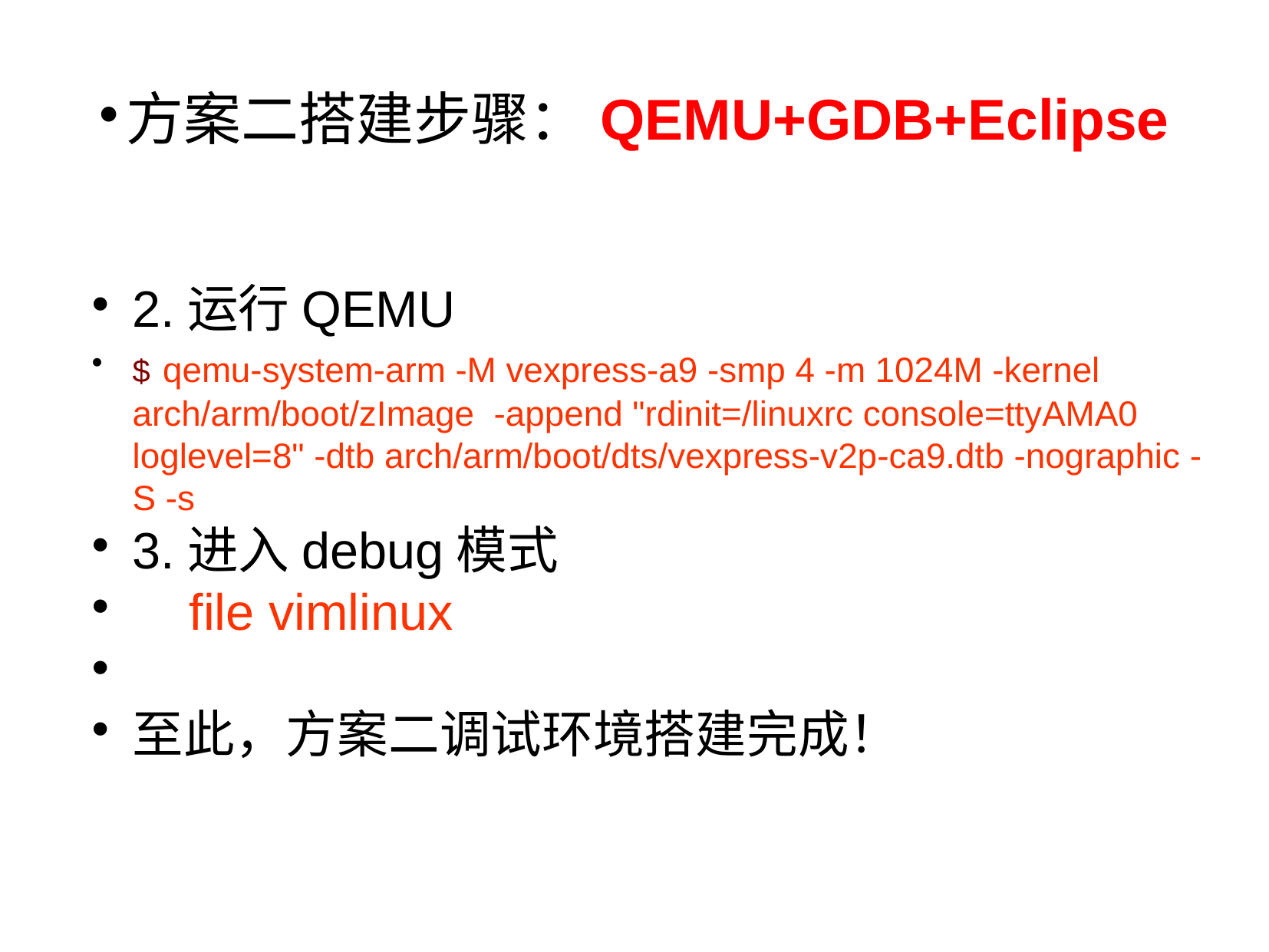

方案二搭建步骤：QEMU+GDB+Eclipse
2.运行QEMU
$ qemu-system-arm -M vexpress-a9 -smp 4 -m 1024M -kernel arch/arm/boot/zImage  -append "rdinit=/linuxrc console=ttyAMA0 loglevel=8" -dtb arch/arm/boot/dts/vexpress-v2p-ca9.dtb -nographic -S -s
3.进入debug模式
    file vimlinux

至此，方案二调试环境搭建完成！